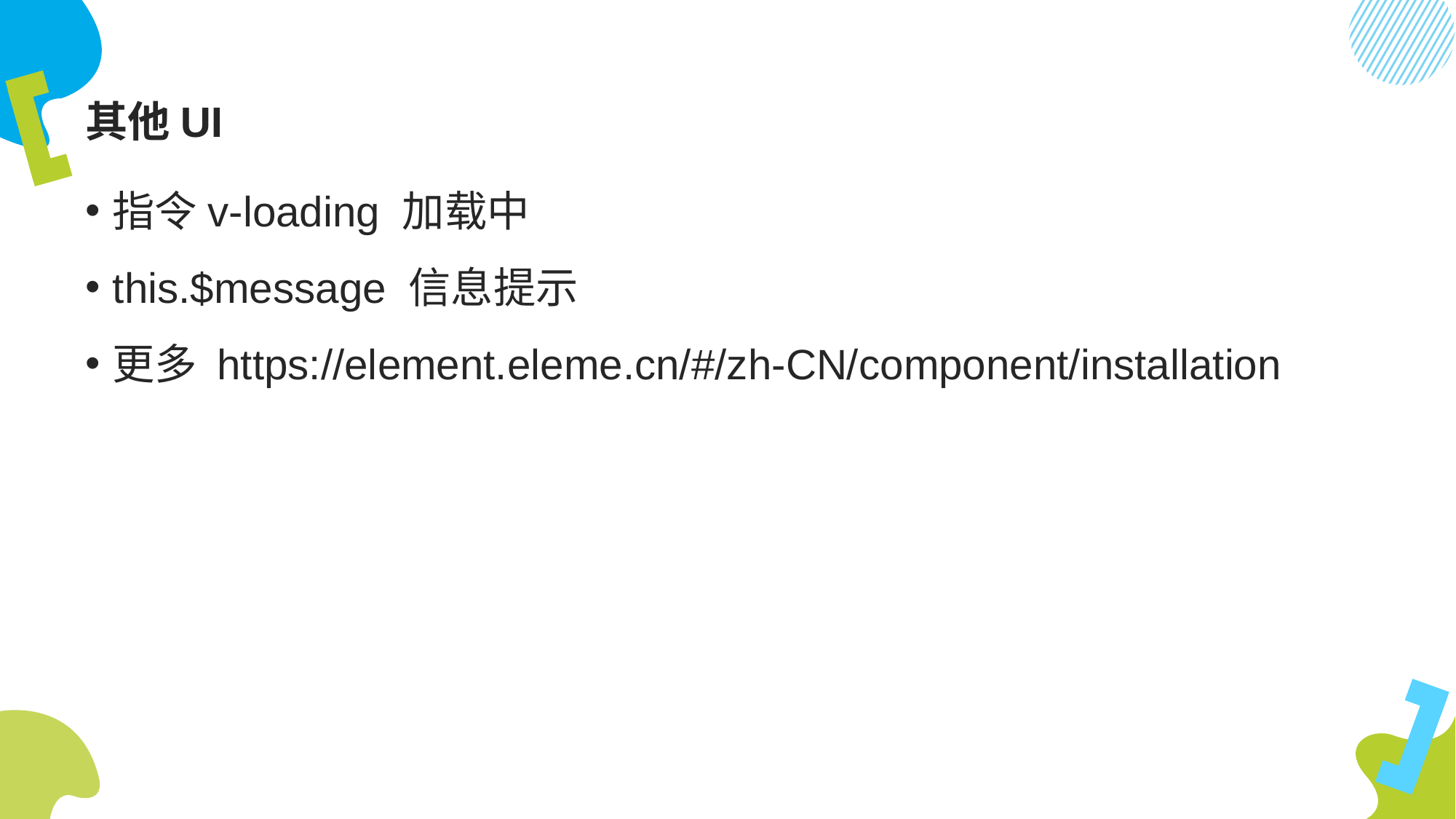

# 其他UI
指令v-loading 加载中
this.$message 信息提示
更多 https://element.eleme.cn/#/zh-CN/component/installation